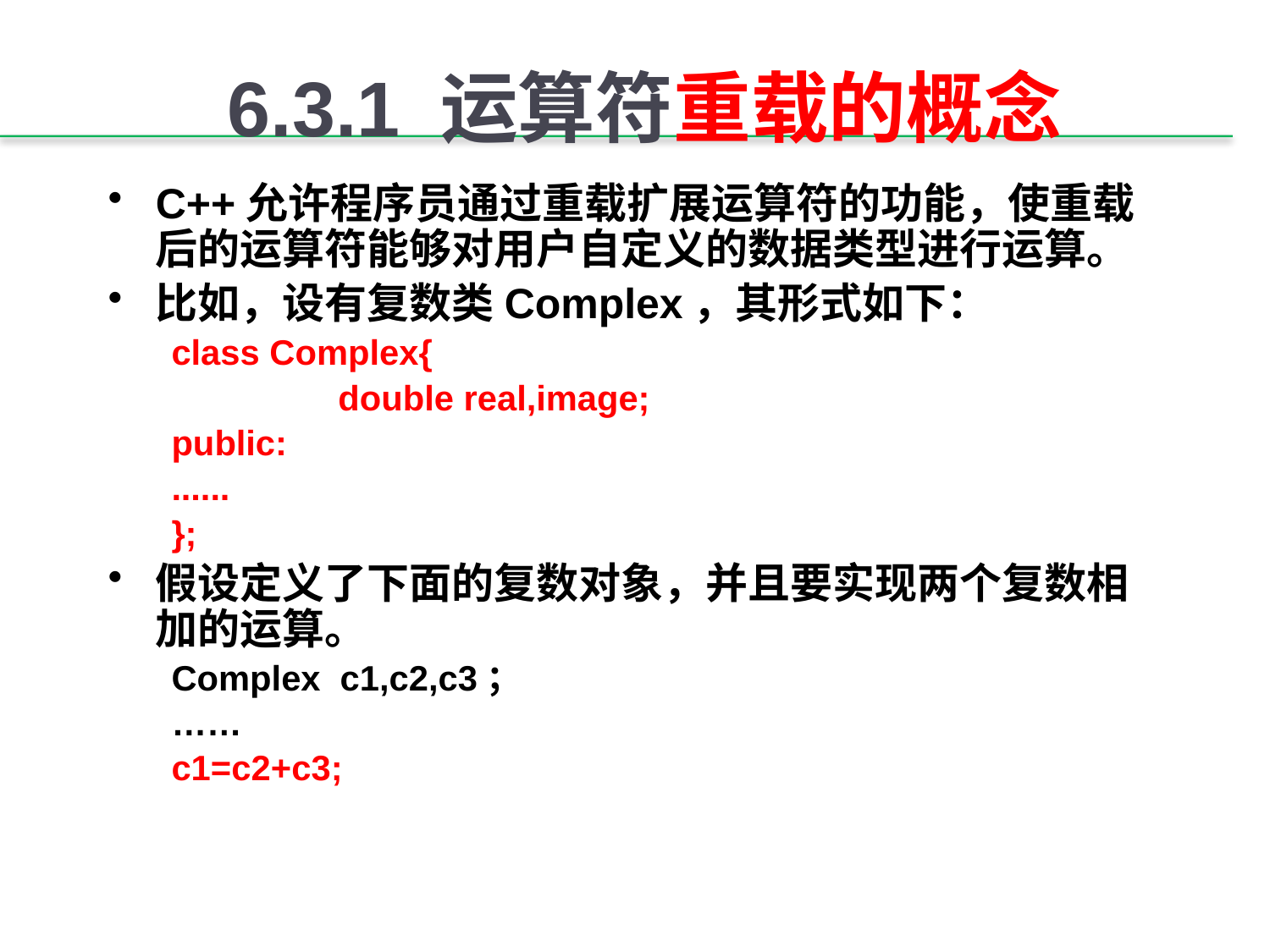

# 6.3.1 运算符重载的概念
C++允许程序员通过重载扩展运算符的功能，使重载后的运算符能够对用户自定义的数据类型进行运算。
比如，设有复数类Complex，其形式如下：
class Complex{
		double real,image;
public:
......
};
假设定义了下面的复数对象，并且要实现两个复数相加的运算。
Complex  c1,c2,c3；
……
c1=c2+c3;